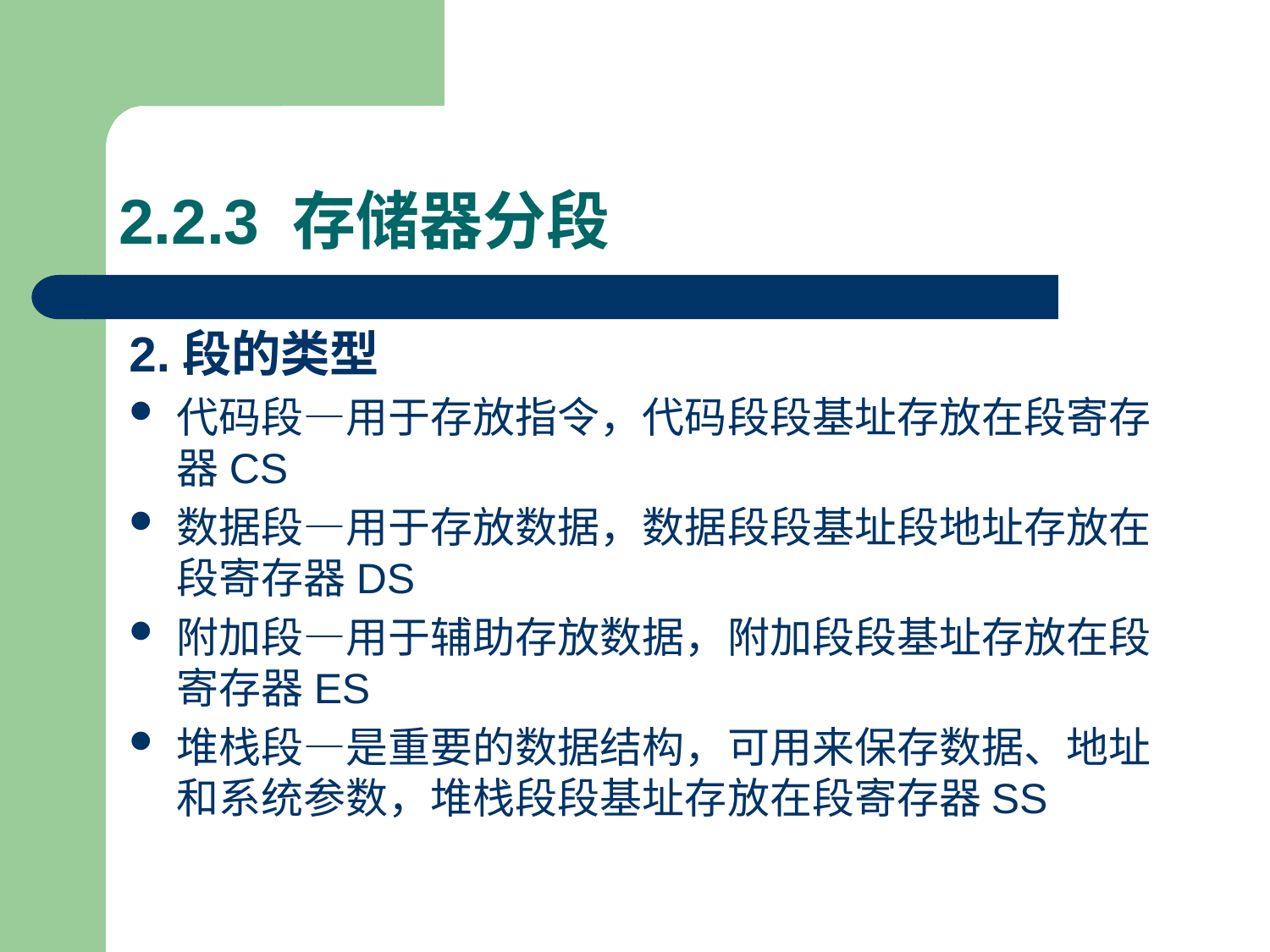

# 2.2.3 存储器分段
2.段的类型
代码段—用于存放指令，代码段段基址存放在段寄存器CS
数据段—用于存放数据，数据段段基址段地址存放在段寄存器DS
附加段—用于辅助存放数据，附加段段基址存放在段寄存器ES
堆栈段—是重要的数据结构，可用来保存数据、地址和系统参数，堆栈段段基址存放在段寄存器SS